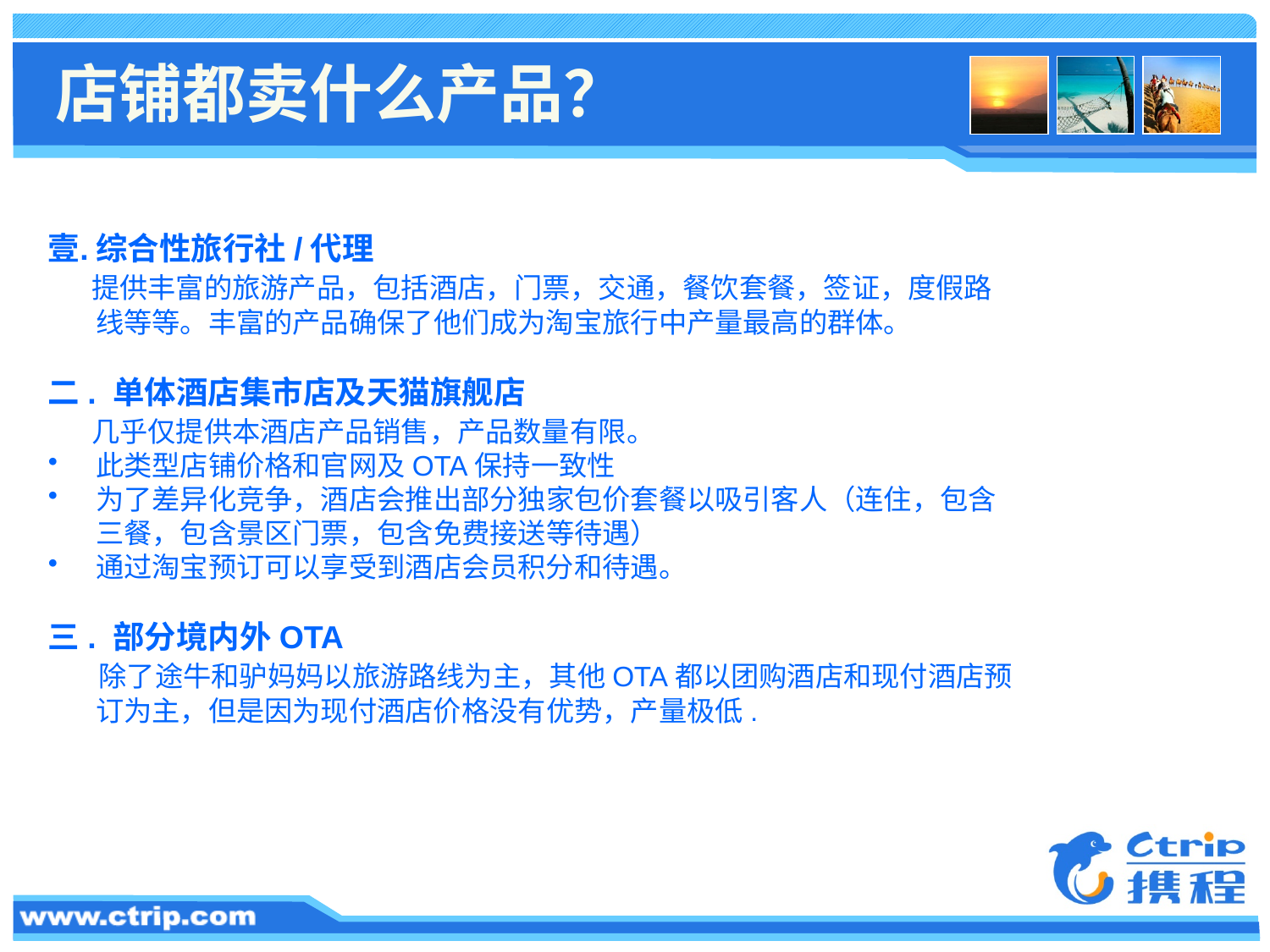

# 店铺都卖什么产品？
综合性旅行社/代理
     提供丰富的旅游产品，包括酒店，门票，交通，餐饮套餐，签证，度假路线等等。丰富的产品确保了他们成为淘宝旅行中产量最高的群体。

二. 单体酒店集市店及天猫旗舰店
     几乎仅提供本酒店产品销售，产品数量有限。
此类型店铺价格和官网及OTA保持一致性
为了差异化竞争，酒店会推出部分独家包价套餐以吸引客人（连住，包含三餐，包含景区门票，包含免费接送等待遇）
通过淘宝预订可以享受到酒店会员积分和待遇。

三. 部分境内外OTA
      除了途牛和驴妈妈以旅游路线为主，其他OTA都以团购酒店和现付酒店预订为主，但是因为现付酒店价格没有优势，产量极低.